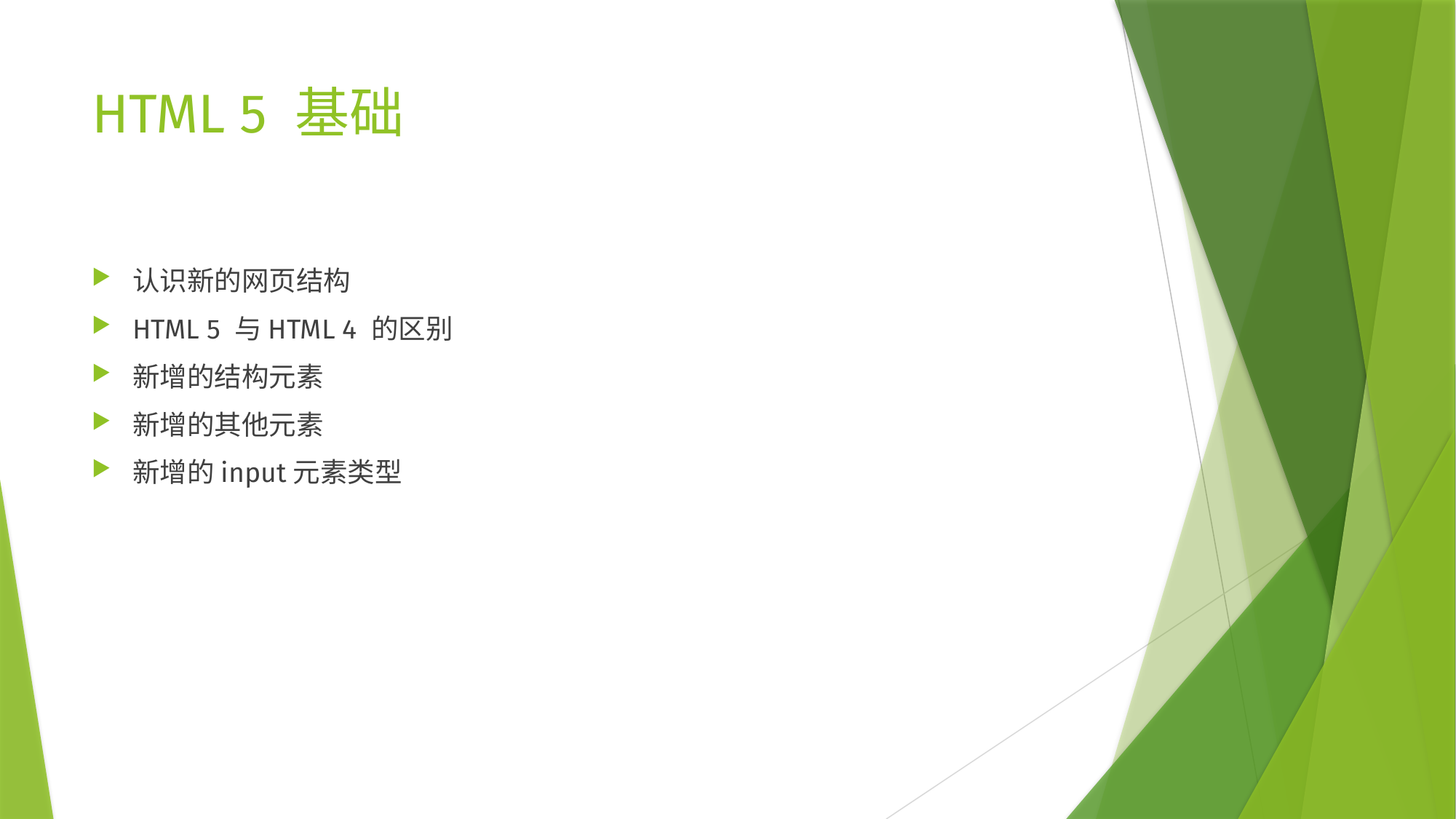

# HTML 5 基础
认识新的网页结构
HTML 5 与HTML 4 的区别
新增的结构元素
新增的其他元素
新增的input元素类型